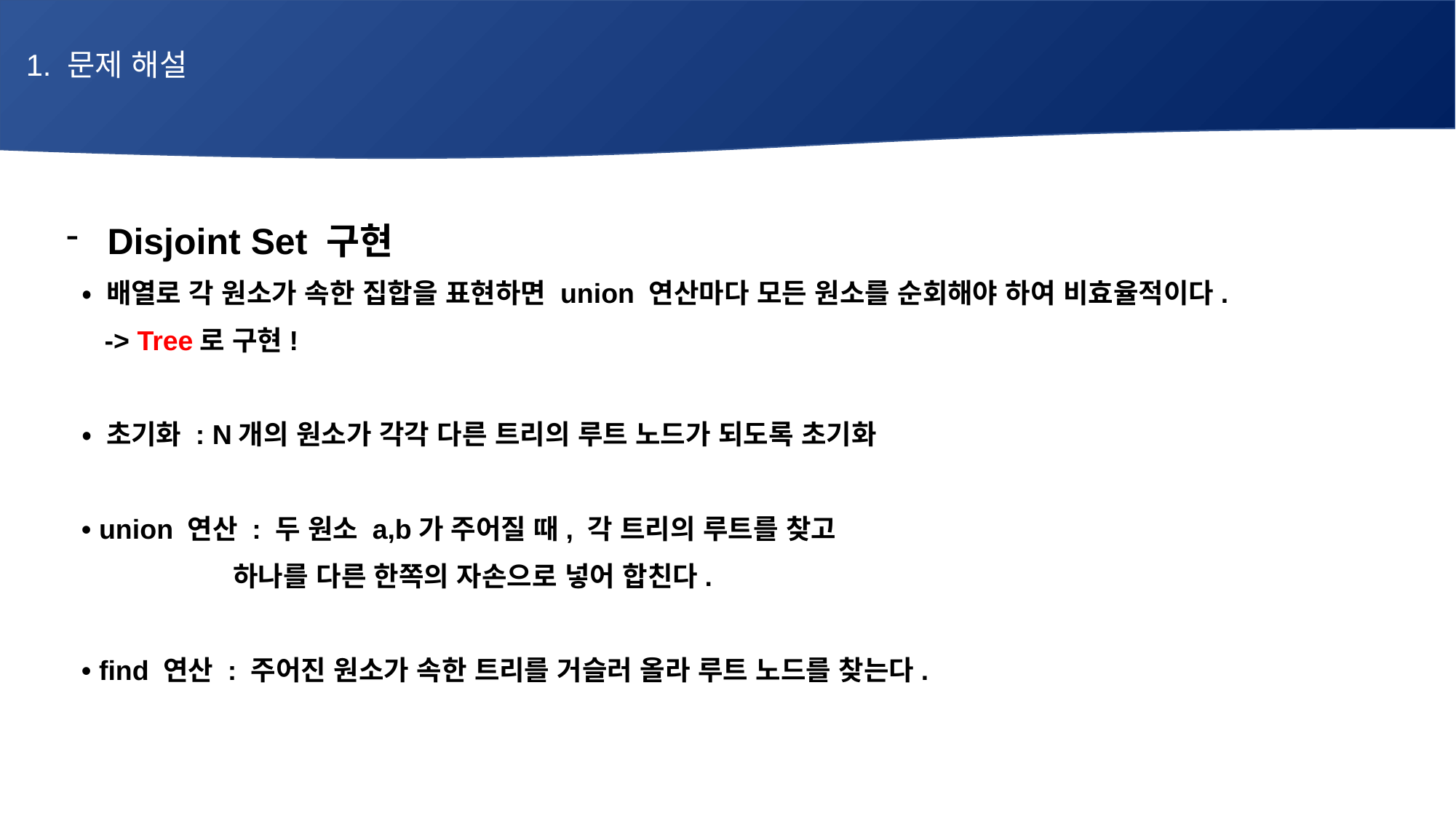

1. 문제 해설
# 매주 1 과제 LV2
Disjoint Set 구현
  • 배열로 각 원소가 속한 집합을 표현하면 union 연산마다 모든 원소를 순회해야 하여 비효율적이다.
     -> Tree로 구현!

  • 초기화 : N개의 원소가 각각 다른 트리의 루트 노드가 되도록 초기화

  • union 연산 : 두 원소 a,b가 주어질 때, 각 트리의 루트를 찾고
                     하나를 다른 한쪽의 자손으로 넣어 합친다.

  • find 연산 : 주어진 원소가 속한 트리를 거슬러 올라 루트 노드를 찾는다.